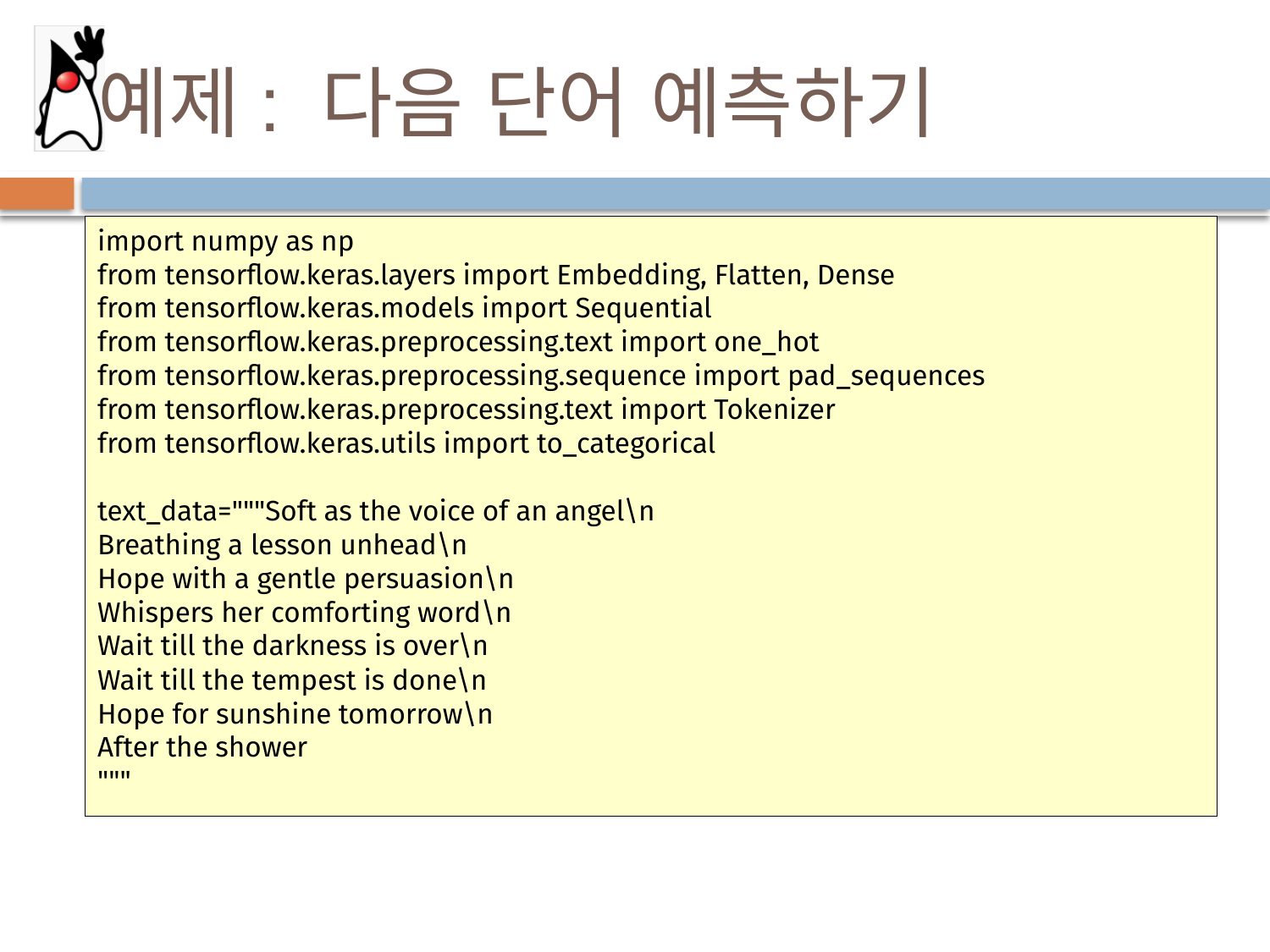

# 예제: 다음 단어 예측하기
import numpy as np
from tensorflow.keras.layers import Embedding, Flatten, Dense
from tensorflow.keras.models import Sequential
from tensorflow.keras.preprocessing.text import one_hot
from tensorflow.keras.preprocessing.sequence import pad_sequences
from tensorflow.keras.preprocessing.text import Tokenizer
from tensorflow.keras.utils import to_categorical

text_data="""Soft as the voice of an angel\n
Breathing a lesson unhead\n
Hope with a gentle persuasion\n
Whispers her comforting word\n
Wait till the darkness is over\n
Wait till the tempest is done\n
Hope for sunshine tomorrow\n
After the shower
"""